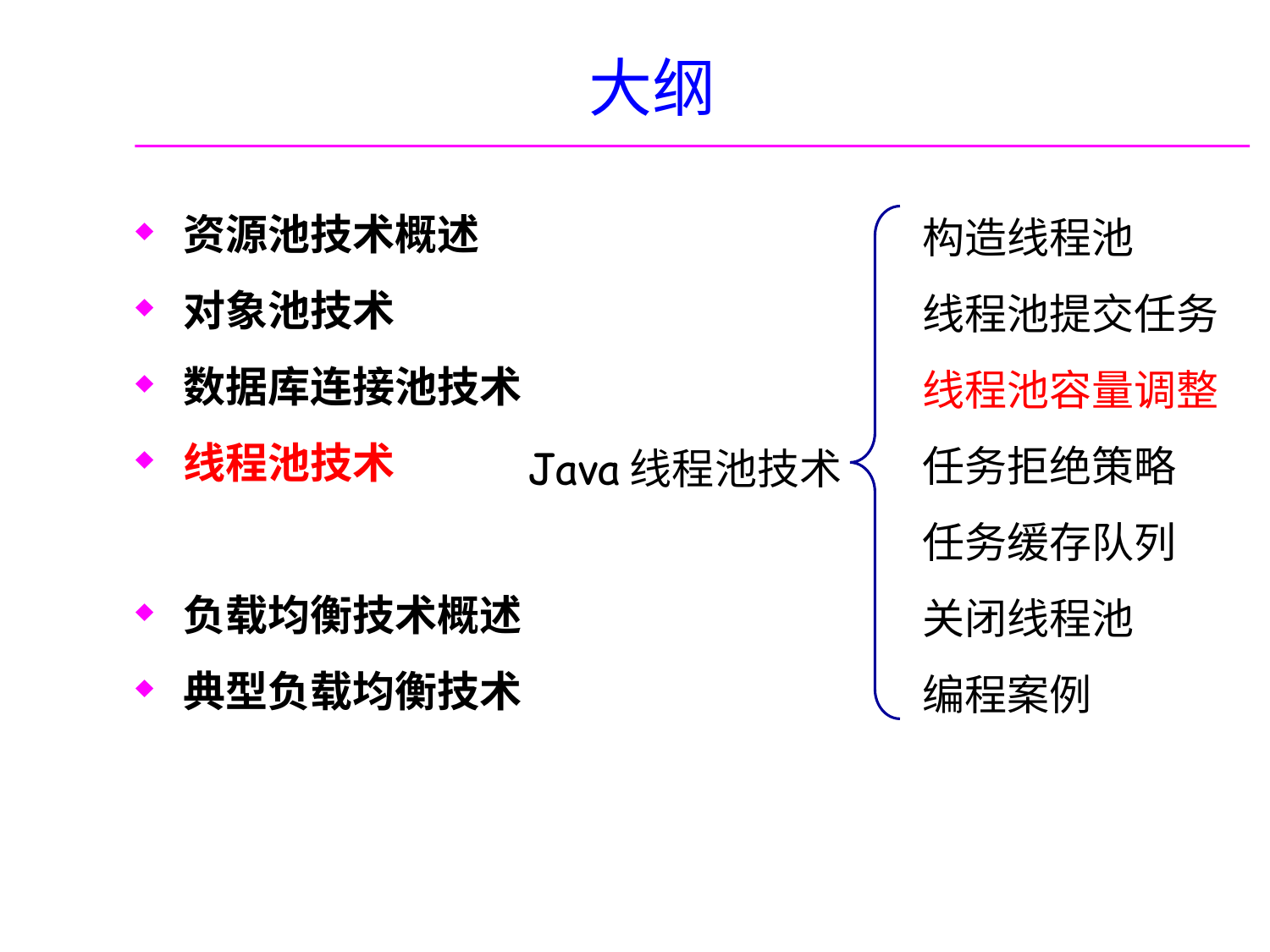

# 大纲
资源池技术概述
对象池技术
数据库连接池技术
线程池技术

负载均衡技术概述
典型负载均衡技术
构造线程池
线程池提交任务
线程池容量调整
任务拒绝策略
任务缓存队列
关闭线程池
编程案例

Java线程池技术
57